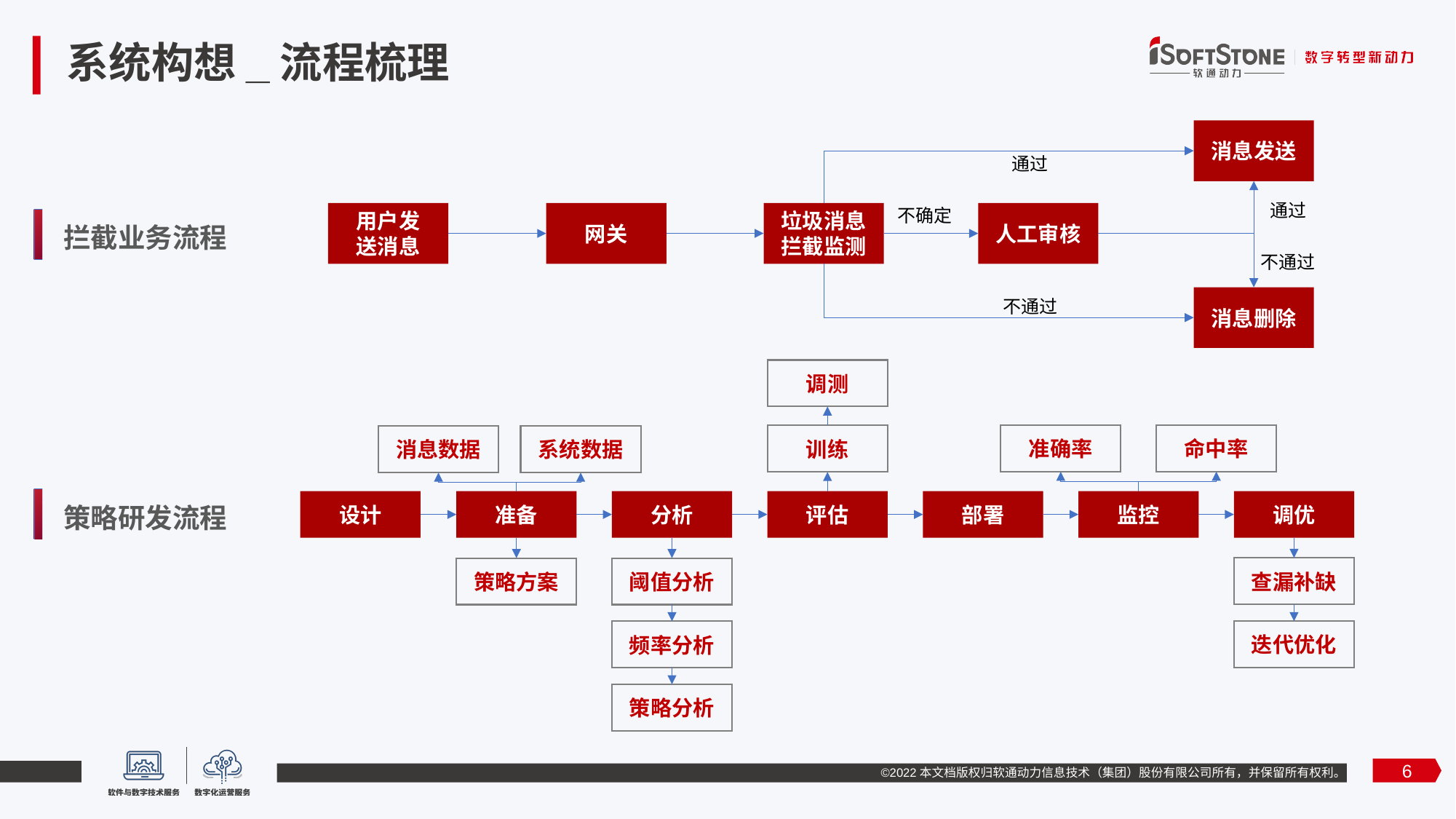

# 系统构想_流程梳理
消息发送
通过
通过
不确定
用户发
送消息
网关
垃圾消息拦截监测
人工审核
拦截业务流程

不通过
消息删除
不通过
调测
准确率
命中率
训练
消息数据
系统数据
策略研发流程

调优
设计
准备
分析
评估
部署
监控
查漏补缺
策略方案
阈值分析
迭代优化
频率分析
策略分析
6